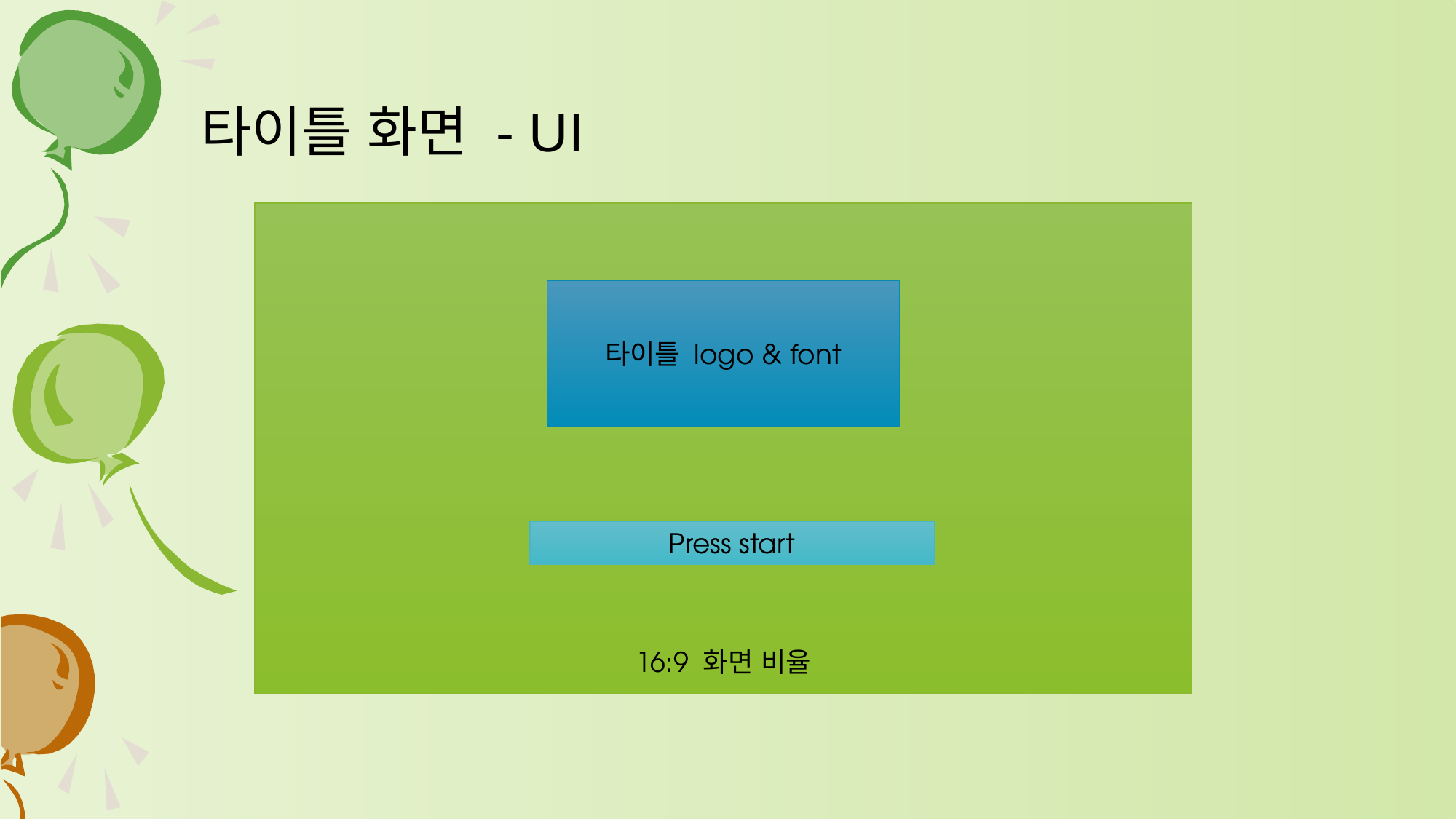

# 타이틀 화면 - UI

16:9 화면 비율
타이틀 logo & font
Press start